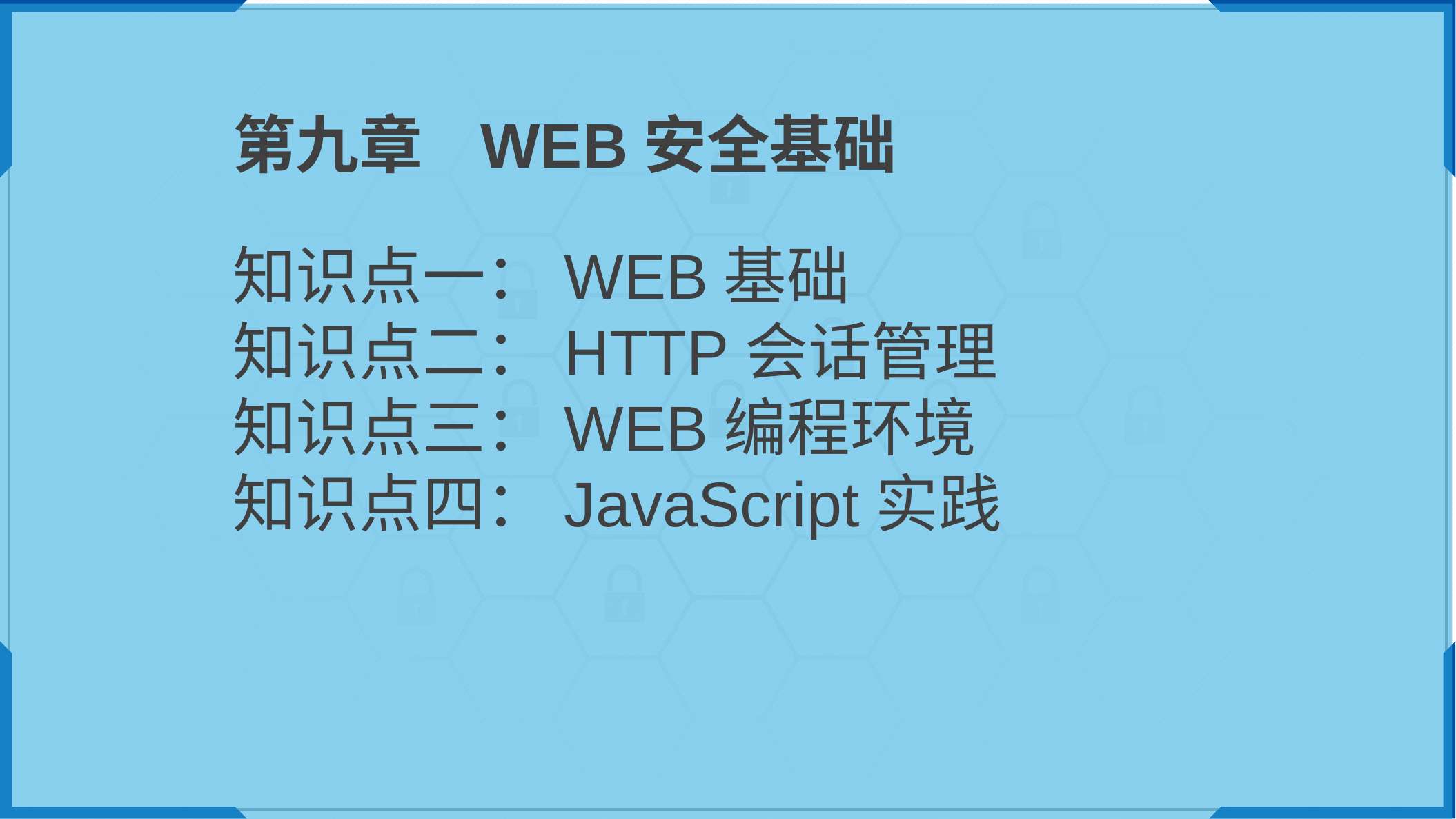

第九章   WEB安全基础

知识点一：WEB基础
知识点二：HTTP会话管理
知识点三：WEB编程环境
知识点四：JavaScript实践